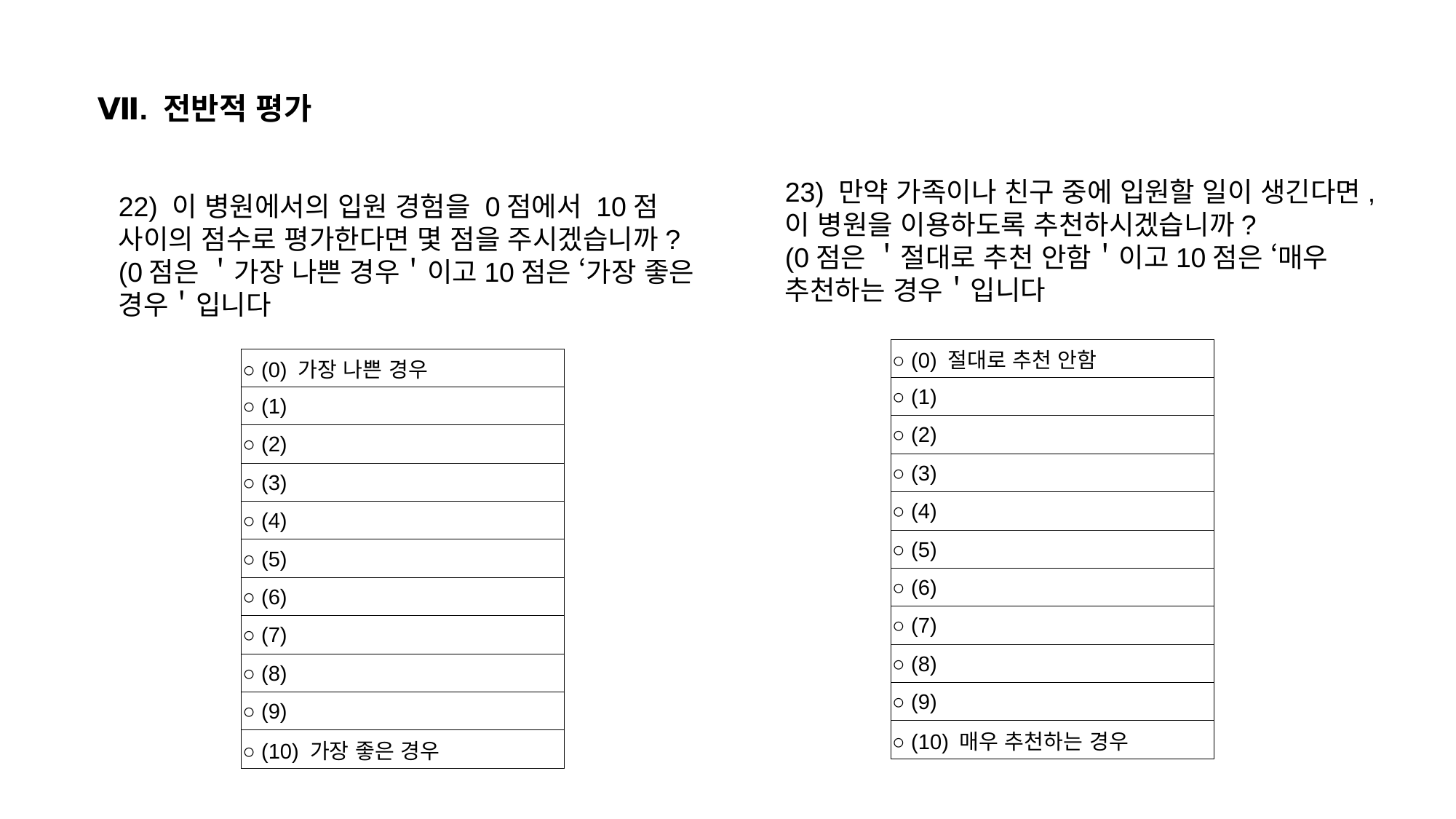

Ⅶ. 전반적 평가
23) 만약 가족이나 친구 중에 입원할 일이 생긴다면, 이 병원을 이용하도록 추천하시겠습니까?
(0점은 ＇절대로 추천 안함＇이고10점은 ‘매우 추천하는 경우＇입니다
22) 이 병원에서의 입원 경험을 0점에서 10점
사이의 점수로 평가한다면 몇 점을 주시겠습니까?
(0점은 ＇가장 나쁜 경우＇이고10점은 ‘가장 좋은 경우＇입니다
| ○ (0) 절대로 추천 안함 |
| --- |
| ○ (1) |
| ○ (2) |
| ○ (3) |
| ○ (4) |
| ○ (5) |
| ○ (6) |
| ○ (7) |
| ○ (8) |
| ○ (9) |
| ○ (10) 매우 추천하는 경우 |
| ○ (0) 가장 나쁜 경우 |
| --- |
| ○ (1) |
| ○ (2) |
| ○ (3) |
| ○ (4) |
| ○ (5) |
| ○ (6) |
| ○ (7) |
| ○ (8) |
| ○ (9) |
| ○ (10) 가장 좋은 경우 |